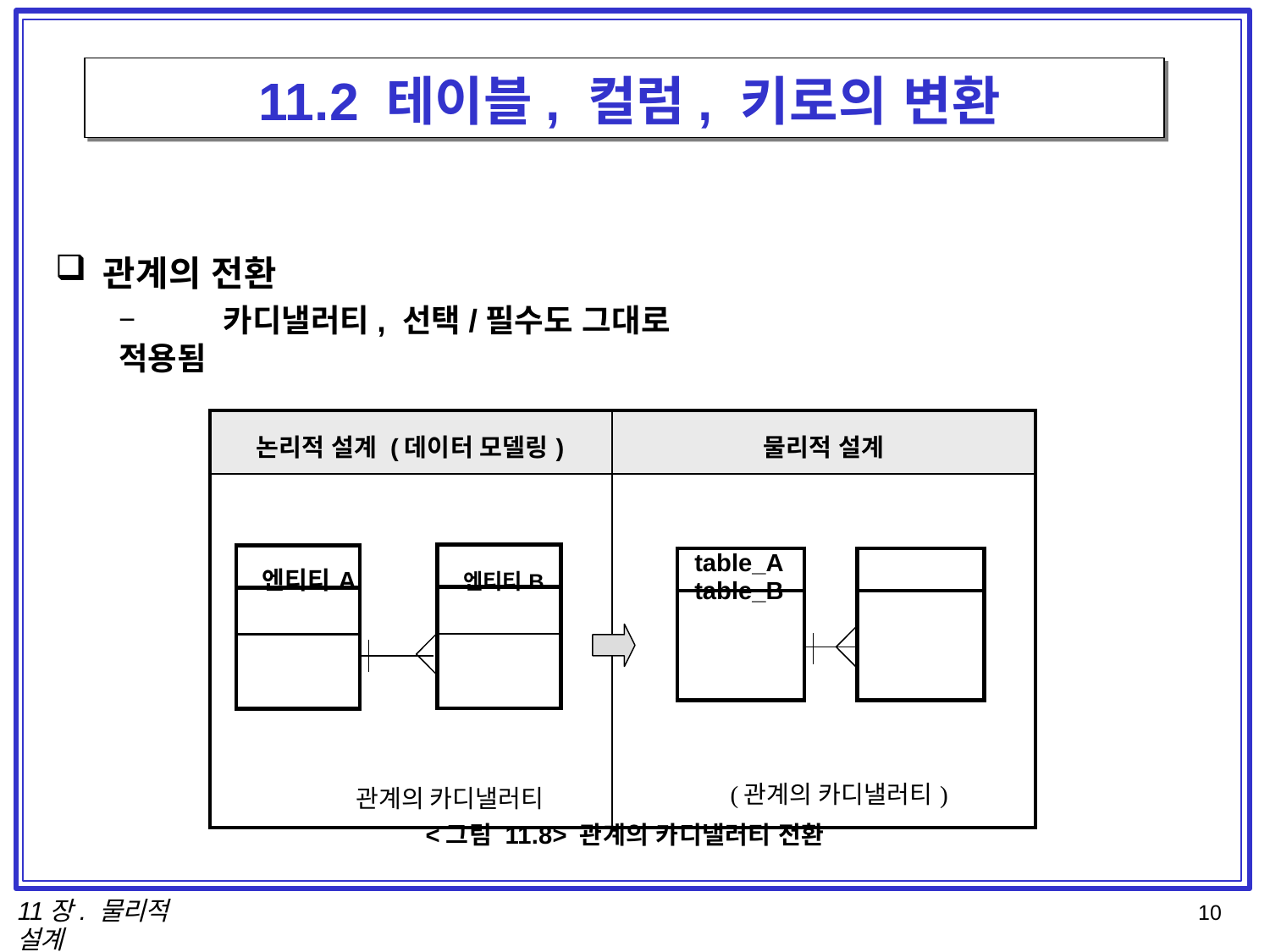

# 11.2 테이블, 컬럼, 키로의 변환
관계의 전환
–	카디낼러티, 선택/필수도 그대로 적용됨
| 논리적 설계 (데이터 모델링) | 물리적 설계 |
| --- | --- |
| 엔티티A 엔티티B 관계의 카디낼러티 | table\_A table\_B (관계의 카디낼러티) |

<그림 11.8> 관계의 카디낼러티 전환
11장. 물리적 설계
10